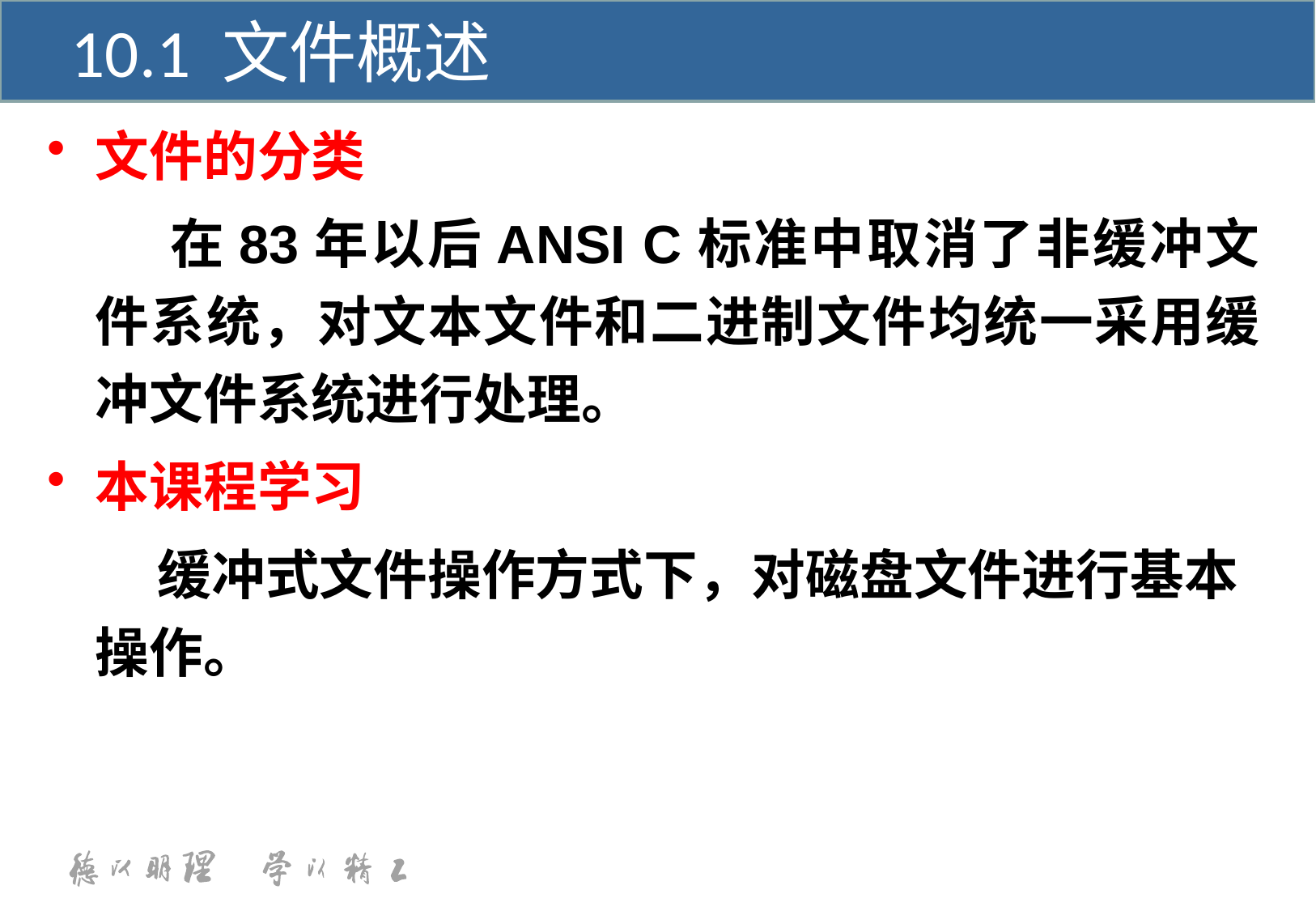

10.1 文件概述
文件的分类
	    在83年以后ANSI C标准中取消了非缓冲文件系统，对文本文件和二进制文件均统一采用缓冲文件系统进行处理。
本课程学习
	    缓冲式文件操作方式下，对磁盘文件进行基本操作。